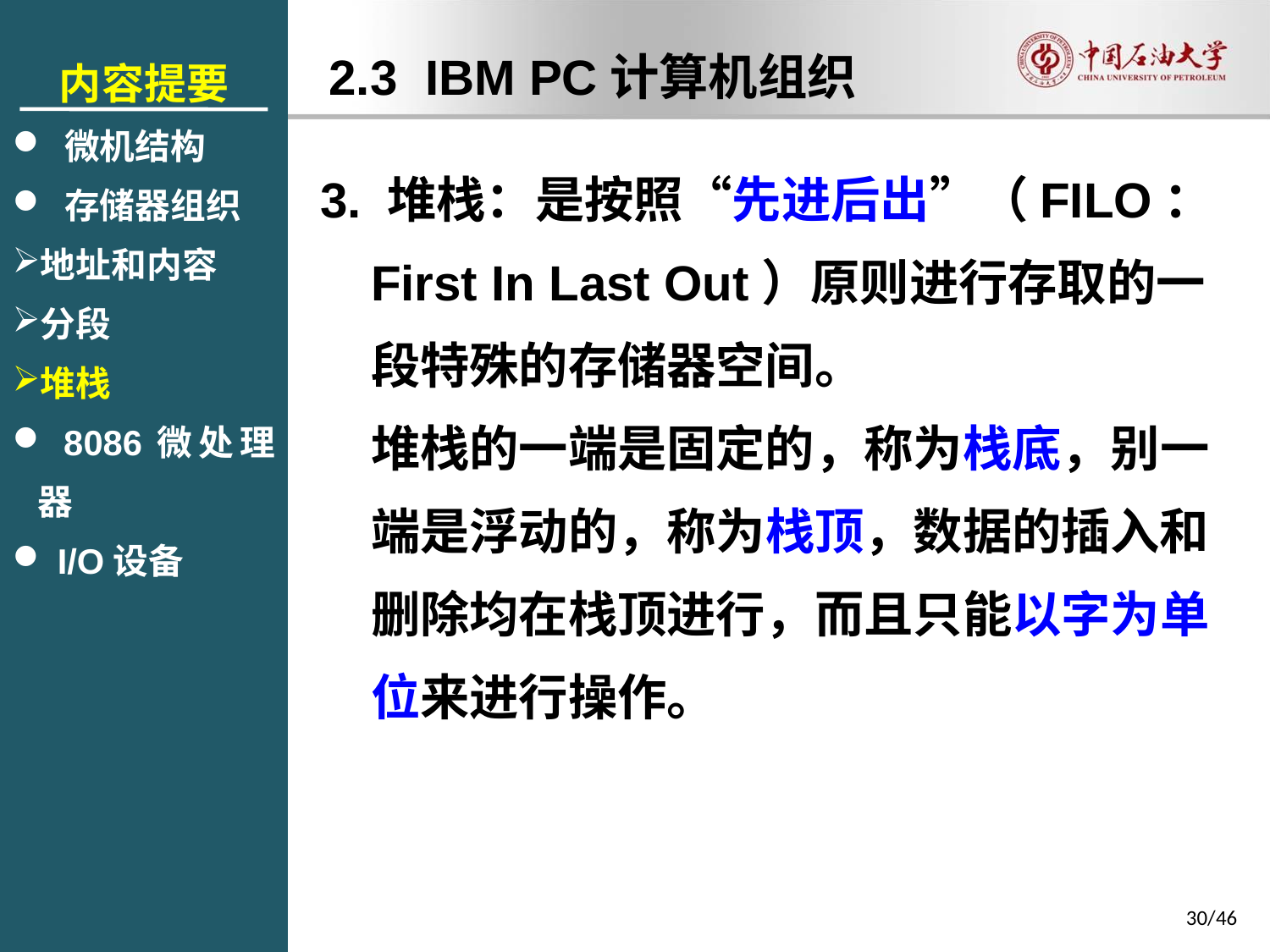

内容提要
 微机结构
 存储器组织
地址和内容
分段
堆栈
 8086微处理器
 I/O设备
2.3  IBM PC计算机组织
3. 堆栈：是按照“先进后出”（FILO：First In Last Out）原则进行存取的一段特殊的存储器空间。
堆栈的一端是固定的，称为栈底，别一端是浮动的，称为栈顶，数据的插入和删除均在栈顶进行，而且只能以字为单位来进行操作。
30/46